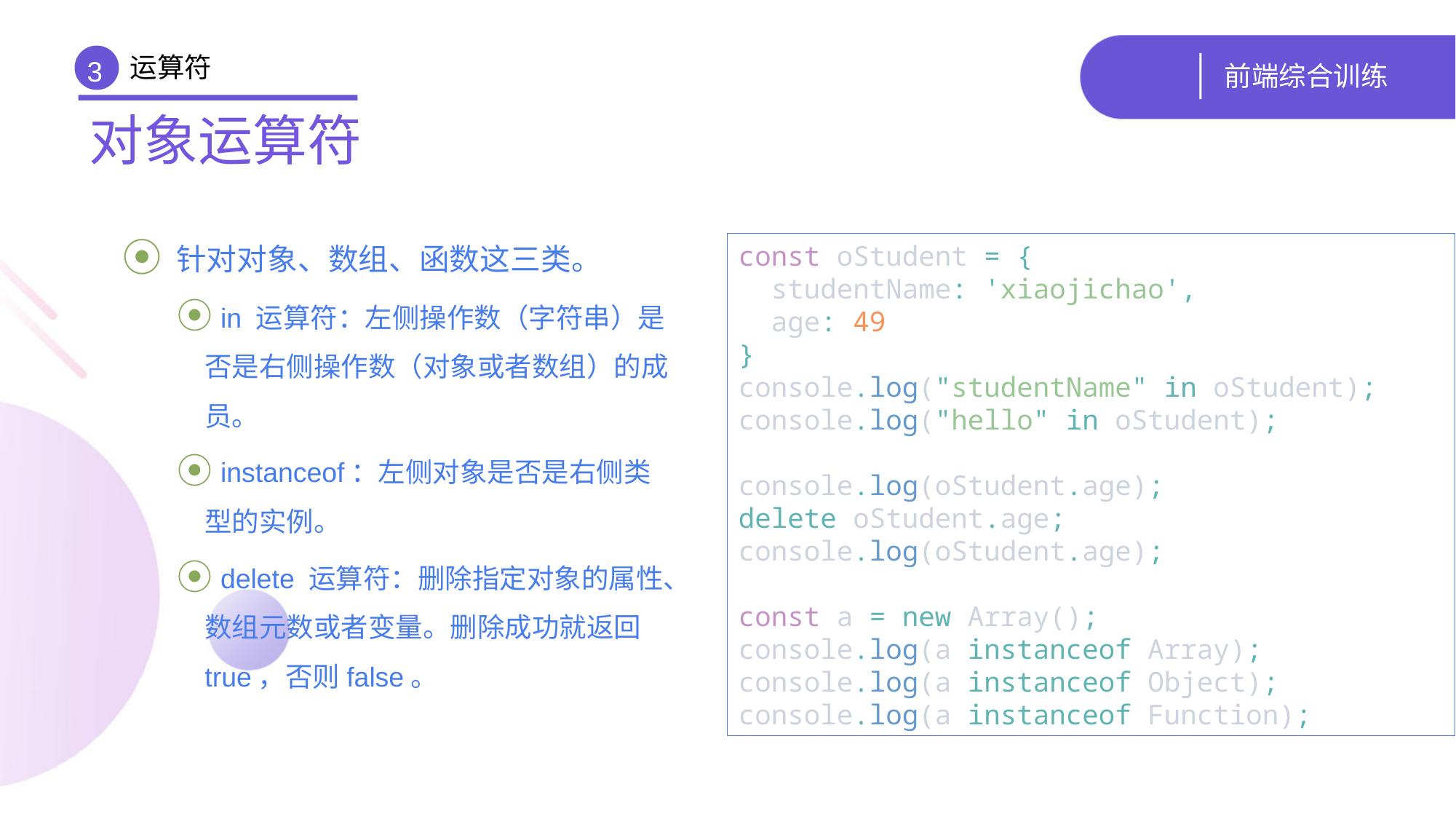

运算符
# 前端综合训练
3
对象运算符
 针对对象、数组、函数这三类。
 in 运算符：左侧操作数（字符串）是否是右侧操作数（对象或者数组）的成员。
 instanceof：左侧对象是否是右侧类型的实例。
 delete 运算符：删除指定对象的属性、数组元数或者变量。删除成功就返回true，否则false。
const oStudent = {
  studentName: 'xiaojichao',
  age: 49
}
console.log("studentName" in oStudent);
console.log("hello" in oStudent);
console.log(oStudent.age);
delete oStudent.age;
console.log(oStudent.age);
const a = new Array();
console.log(a instanceof Array);
console.log(a instanceof Object);
console.log(a instanceof Function);